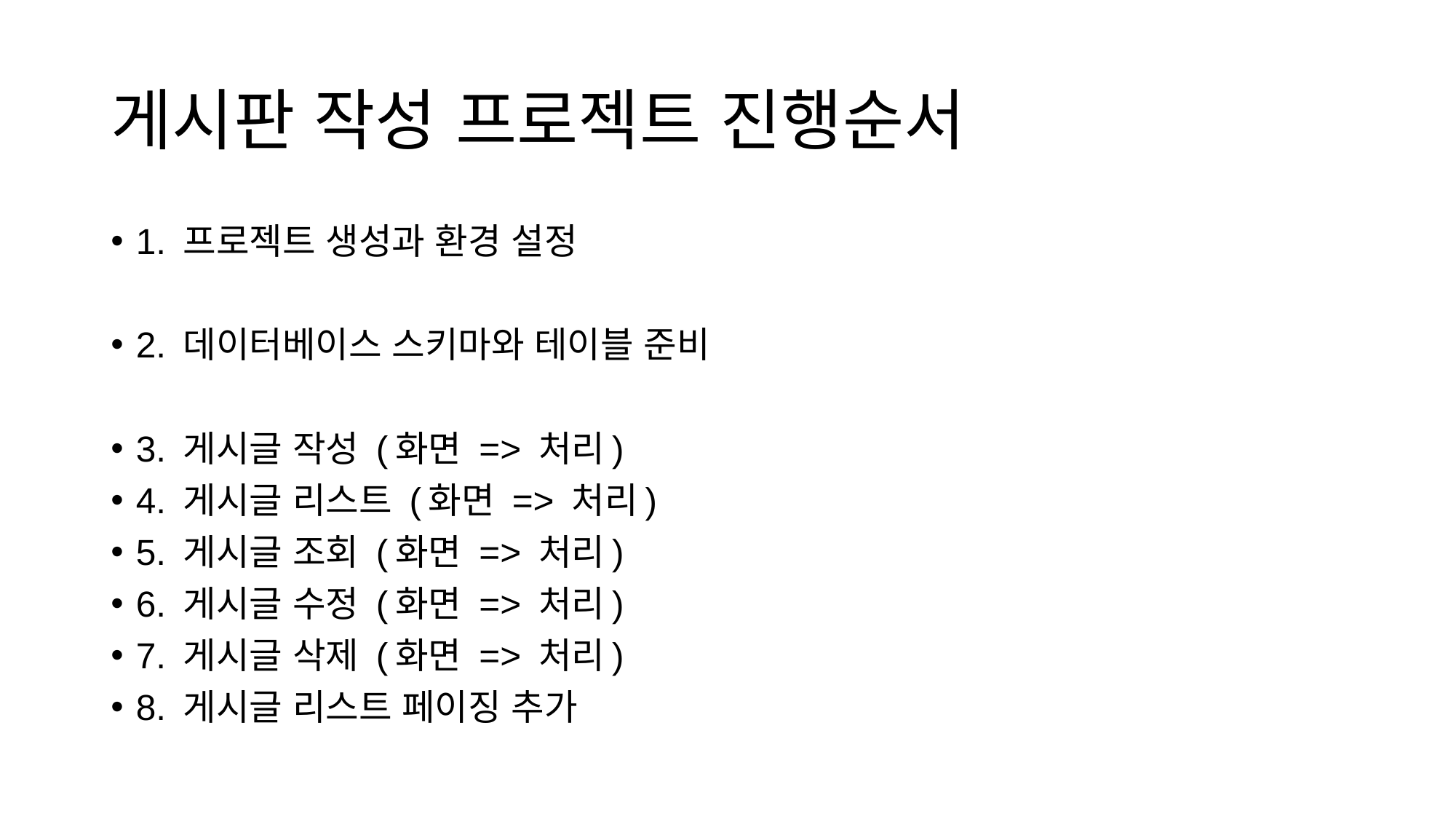

# 게시판 작성 프로젝트 진행순서
1. 프로젝트 생성과 환경 설정

2. 데이터베이스 스키마와 테이블 준비

3. 게시글 작성 (화면 => 처리)
4. 게시글 리스트 (화면 => 처리)
5. 게시글 조회 (화면 => 처리)
6. 게시글 수정 (화면 => 처리)
7. 게시글 삭제 (화면 => 처리)
8. 게시글 리스트 페이징 추가